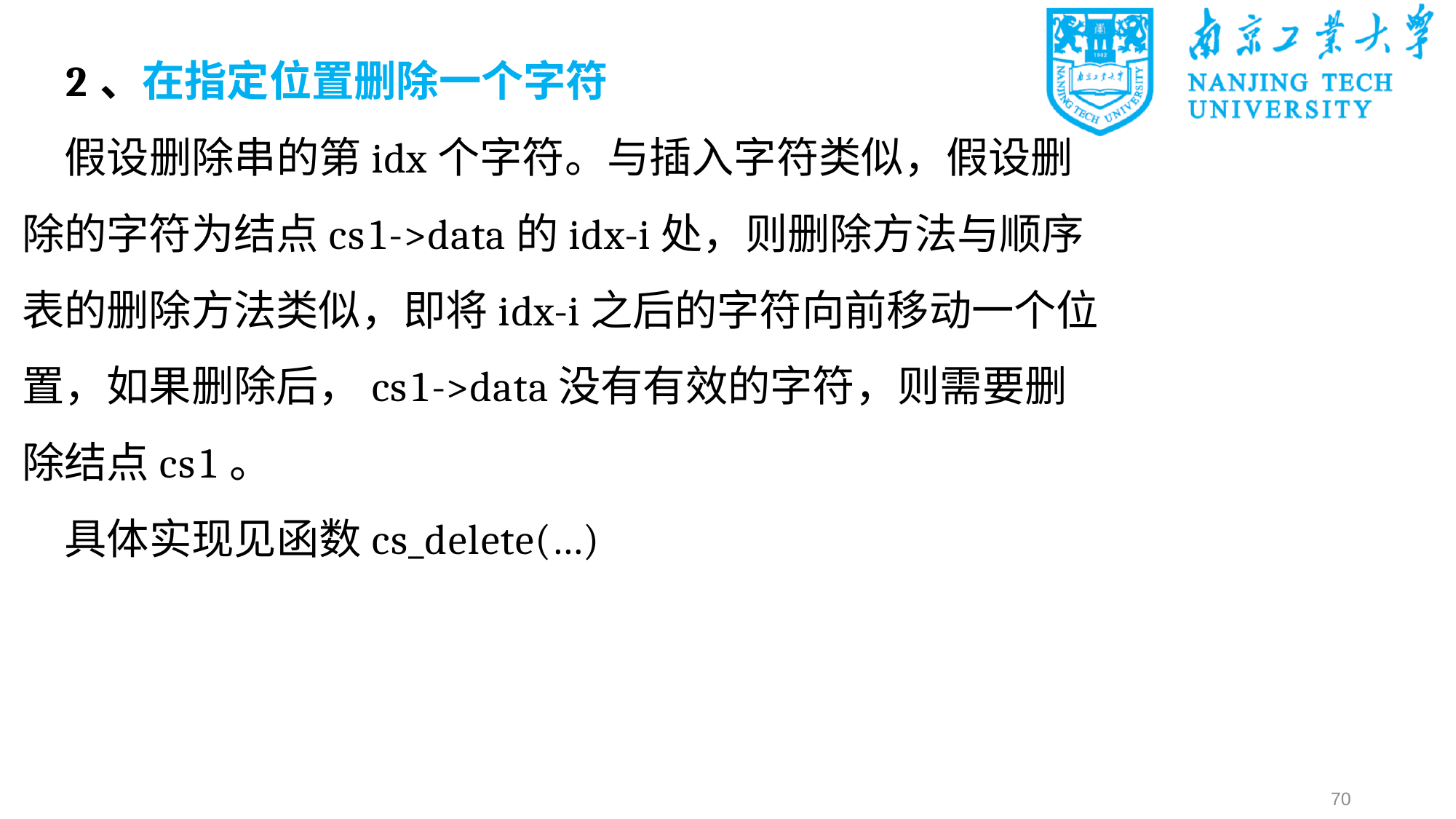

2、在指定位置删除一个字符
假设删除串的第idx个字符。与插入字符类似，假设删除的字符为结点cs1->data的idx-i处，则删除方法与顺序表的删除方法类似，即将idx-i之后的字符向前移动一个位置，如果删除后，cs1->data没有有效的字符，则需要删除结点cs1。
具体实现见函数cs_delete(…)
70